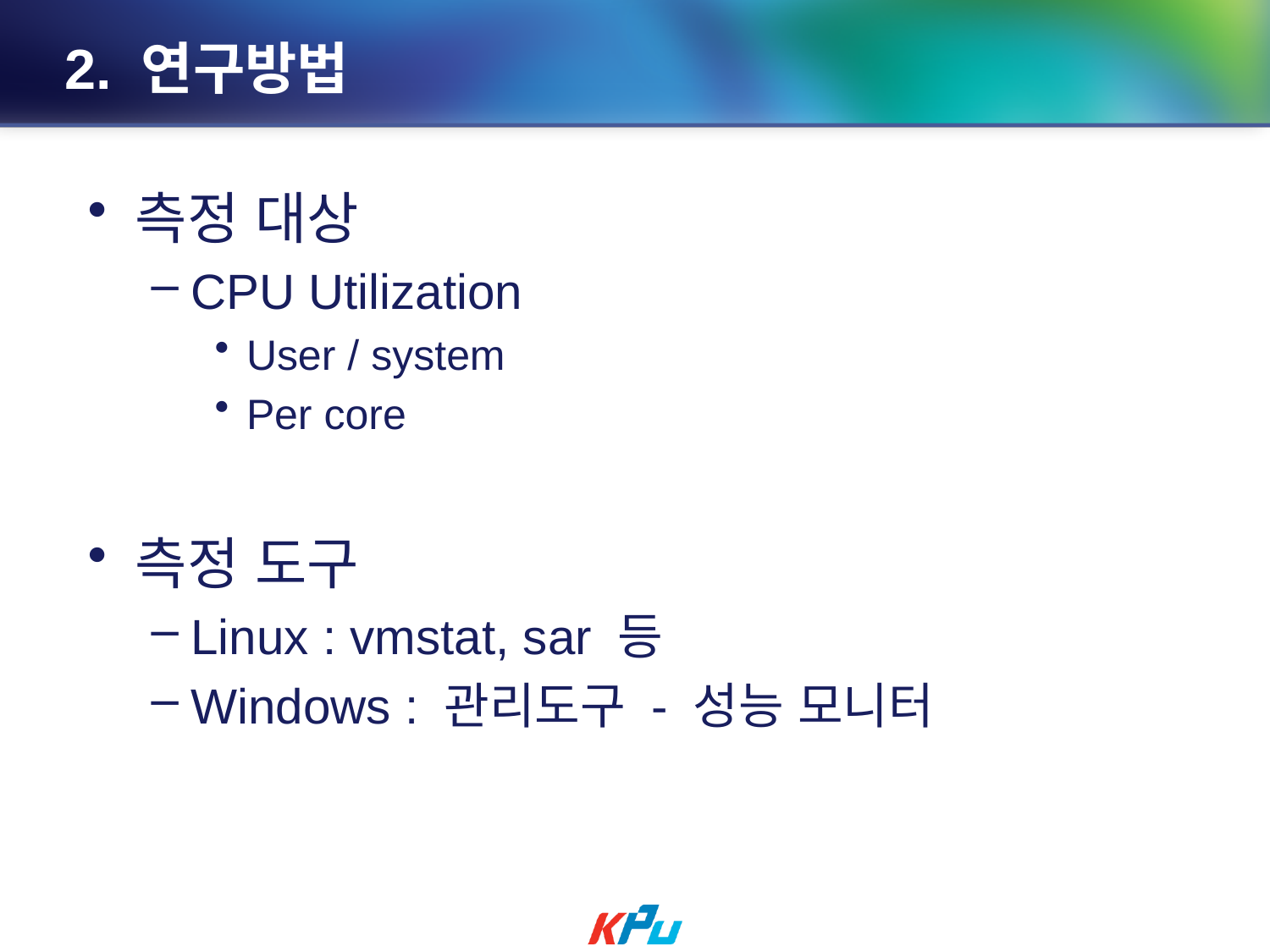

# 2. 연구방법
측정 대상
CPU Utilization
User / system
Per core

측정 도구
Linux : vmstat, sar 등
Windows : 관리도구 - 성능 모니터